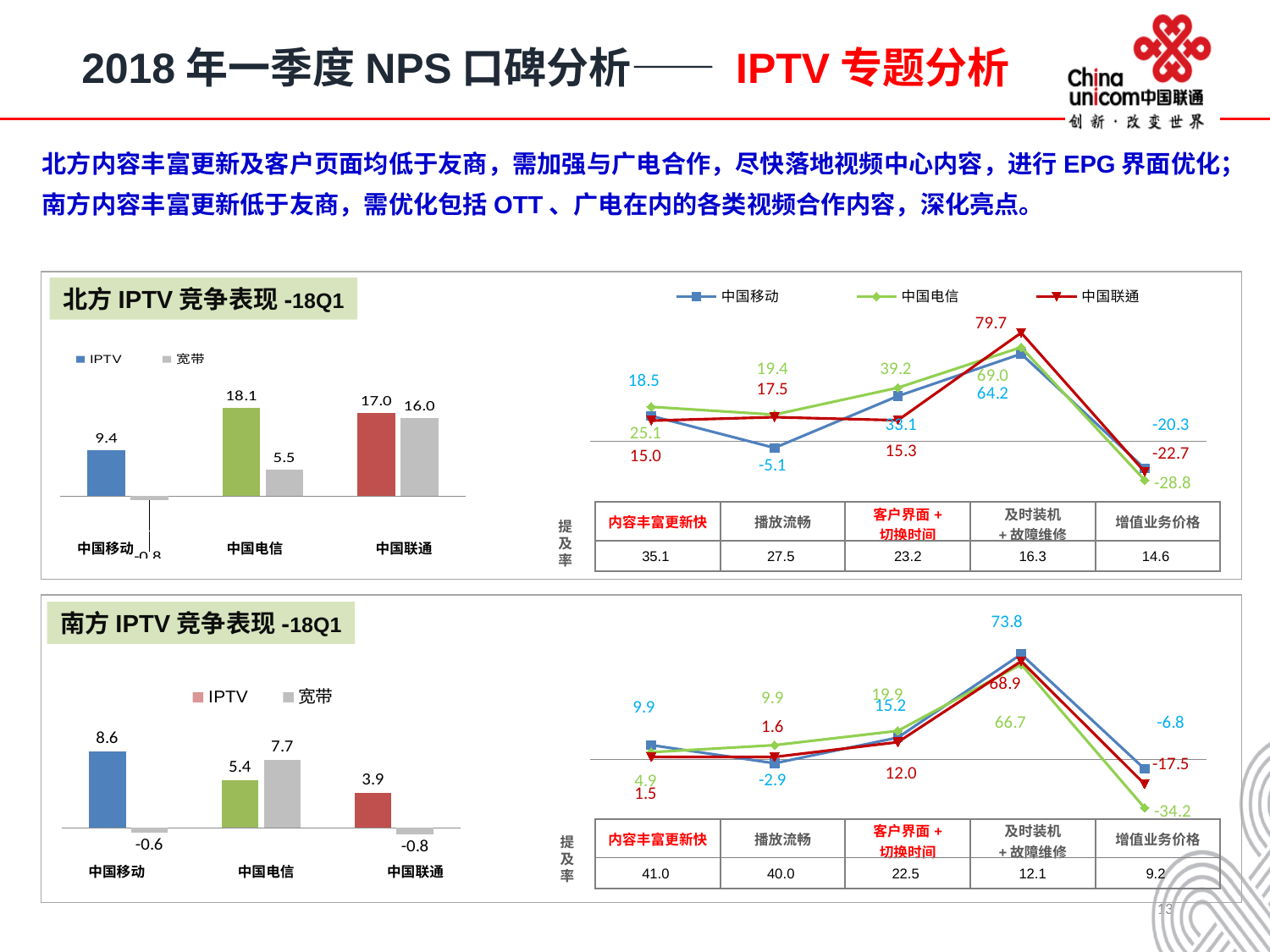

2018年一季度NPS口碑分析—— IPTV专题分析
北方内容丰富更新及客户页面均低于友商，需加强与广电合作，尽快落地视频中心内容，进行EPG界面优化；
南方内容丰富更新低于友商，需优化包括OTT、广电在内的各类视频合作内容，深化亮点。

### Chart

| Category | 中国移动 | 中国电信 | 中国联通 |
|---|---|---|---|
| 内容丰富更新快  | 18.478260869565215 | 25.142857142857146 | 15.005359056806004 |
| 播放流畅  | -5.1020408163265305 | 19.402985074626866 | 17.534246575342465 |
| 客户界面+切换时间  | 33.05084745762712 | 39.23076923076923 | 15.259740259740258 |
| 及时装机+故障维修  | 64.19753086419753 | 69.04761904761905 | 79.72350230414746 |
| 增值业务价格  | -20.253164556962027 | -28.767123287671232 | -22.68041237113402 |
北方IPTV竞争表现-18Q1

### Chart

| Category | IPTV | 宽带 |
|---|---|---|
| 移动宽带 | 9.369369369369377 | -0.8005336891260836 |
| 电信宽带 | 18.11460258780037 | 5.5 |
| 联通宽带 | 17.018072289156628 | 15.985858797997828 |
| 内容丰富更新快 | 播放流畅 | 客户界面+ 切换时间 | 及时装机 +故障维修 | 增值业务价格 |
| --- | --- | --- | --- | --- |
| 35.1 | 27.5 | 23.2 | 16.3 | 14.6 |
提及率
| 中国移动 | 中国电信 | 中国联通 |
| --- | --- | --- |

### Chart

| Category | 中国移动 | 中国电信 | 中国联通 |
|---|---|---|---|
| 内容丰富更新快  | 9.868421052631579 | 4.885057471264368 | 1.5283842794759825 |
| 播放流畅  | -2.9069767441860463 | 9.859154929577464 | 1.5695067264573992 |
| 客户界面+切换时间  | 15.217391304347828 | 19.913419913419915 | 11.952191235059761 |
| 及时装机+故障维修  | 73.79679144385027 | 66.66666666666666 | 68.88888888888889 |
| 增值业务价格  | -6.8181818181818175 | -34.18803418803419 | -17.475728155339805 |
南方IPTV竞争表现-18Q1

### Chart

| Category | IPTV | 宽带 |
|---|---|---|
| 移动宽带 | 8.648111332007952 | -0.5719733079122974 |
| 电信宽带 | 5.374280230326274 | 7.661596958174887 |
| 联通宽带 | 3.942652329749088 | -0.7565902088325916 |
| 内容丰富更新快 | 播放流畅 | 客户界面+ 切换时间 | 及时装机 +故障维修 | 增值业务价格 |
| --- | --- | --- | --- | --- |
| 41.0 | 40.0 | 22.5 | 12.1 | 9.2 |
提及率
| 中国移动 | 中国电信 | 中国联通 |
| --- | --- | --- |